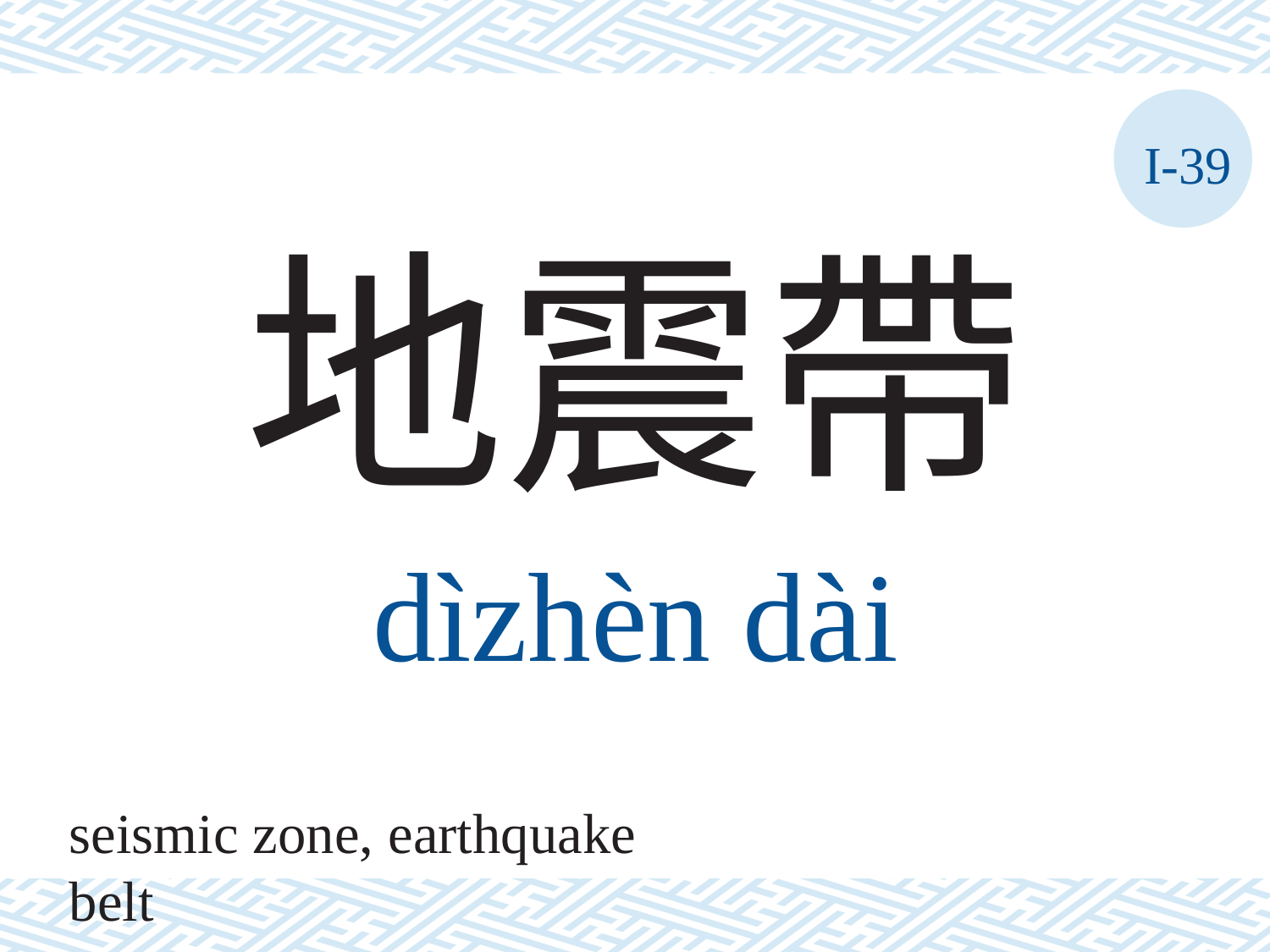

I-39
地震帶
dìzhèn	dài
seismic zone, earthquake belt